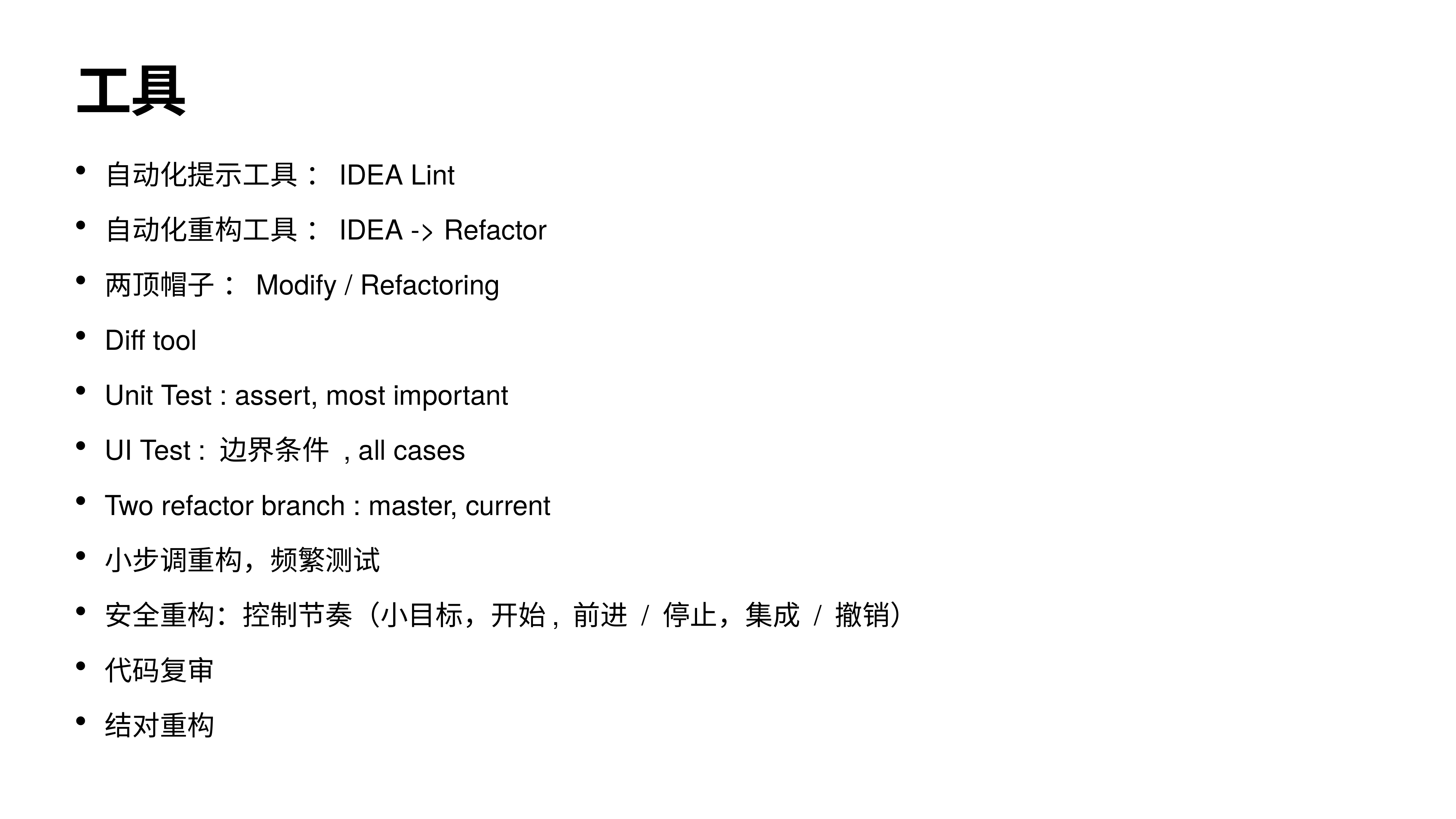

# 工具
自动化提示工具 ：IDEA Lint
自动化重构工具 ：IDEA -> Refactor
两顶帽子 ：Modify / Refactoring
Diff tool
Unit Test : assert, most important
UI Test : 边界条件 , all cases
Two refactor branch : master, current
小步调重构，频繁测试
安全重构：控制节奏（小目标，开始, 前进 / 停止，集成 / 撤销）
代码复审
结对重构